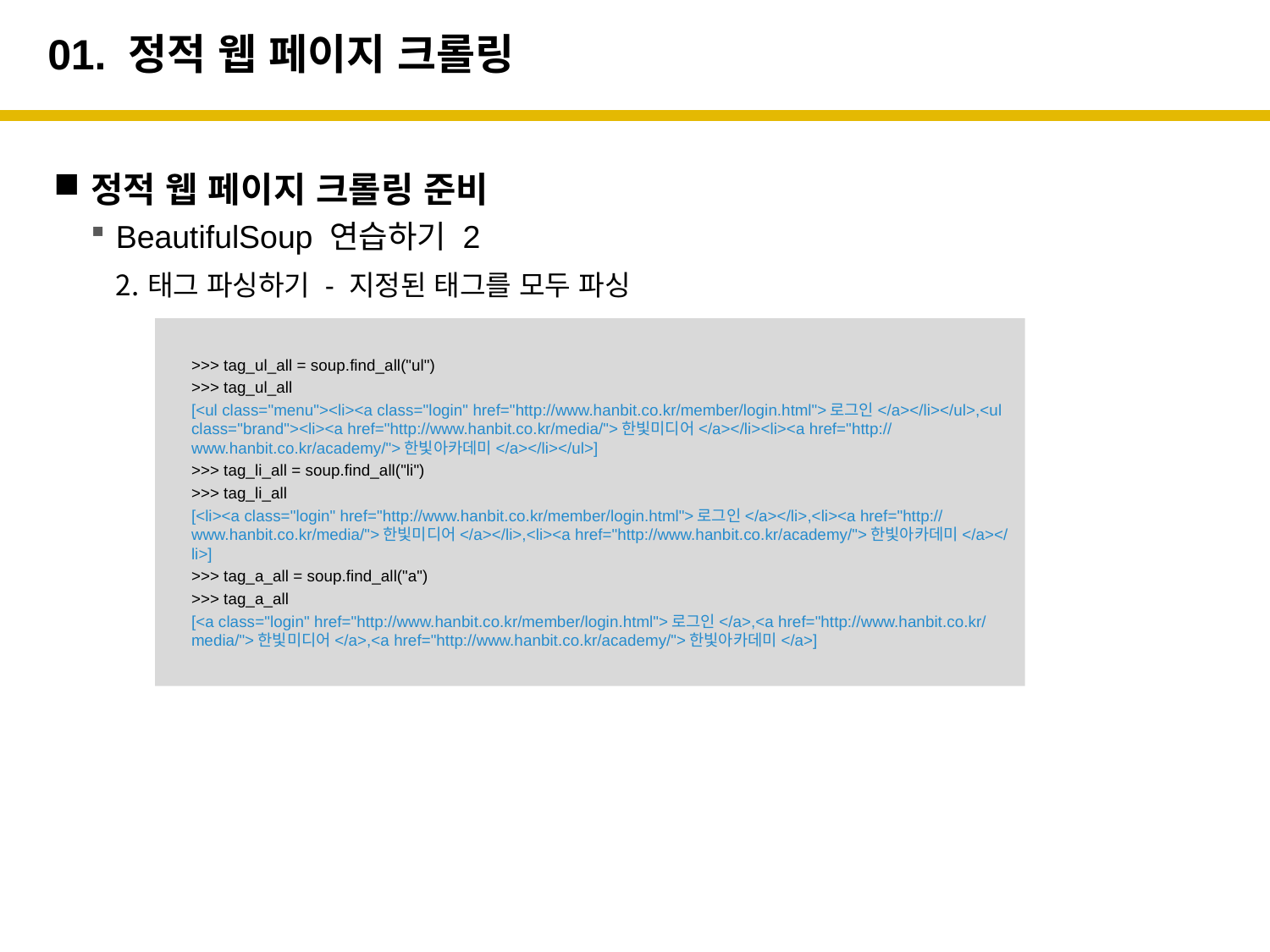

# 01. 정적 웹 페이지 크롤링
정적 웹 페이지 크롤링 준비
BeautifulSoup 연습하기 2
태그 파싱하기 - 지정된 태그를 모두 파싱

>>> tag_ul_all = soup.find_all("ul")
>>> tag_ul_all
[<ul class="menu"><li><a class="login" href="http://www.hanbit.co.kr/member/login.html">로그인</a></li></ul>,<ul class="brand"><li><a href="http://www.hanbit.co.kr/media/">한빛미디어</a></li><li><a href="http://www.hanbit.co.kr/academy/">한빛아카데미</a></li></ul>]
>>> tag_li_all = soup.find_all("li")
>>> tag_li_all
[<li><a class="login" href="http://www.hanbit.co.kr/member/login.html">로그인</a></li>,<li><a href="http://www.hanbit.co.kr/media/">한빛미디어</a></li>,<li><a href="http://www.hanbit.co.kr/academy/">한빛아카데미</a></li>]
>>> tag_a_all = soup.find_all("a")
>>> tag_a_all
[<a class="login" href="http://www.hanbit.co.kr/member/login.html">로그인</a>,<a href="http://www.hanbit.co.kr/media/">한빛미디어</a>,<a href="http://www.hanbit.co.kr/academy/">한빛아카데미</a>]